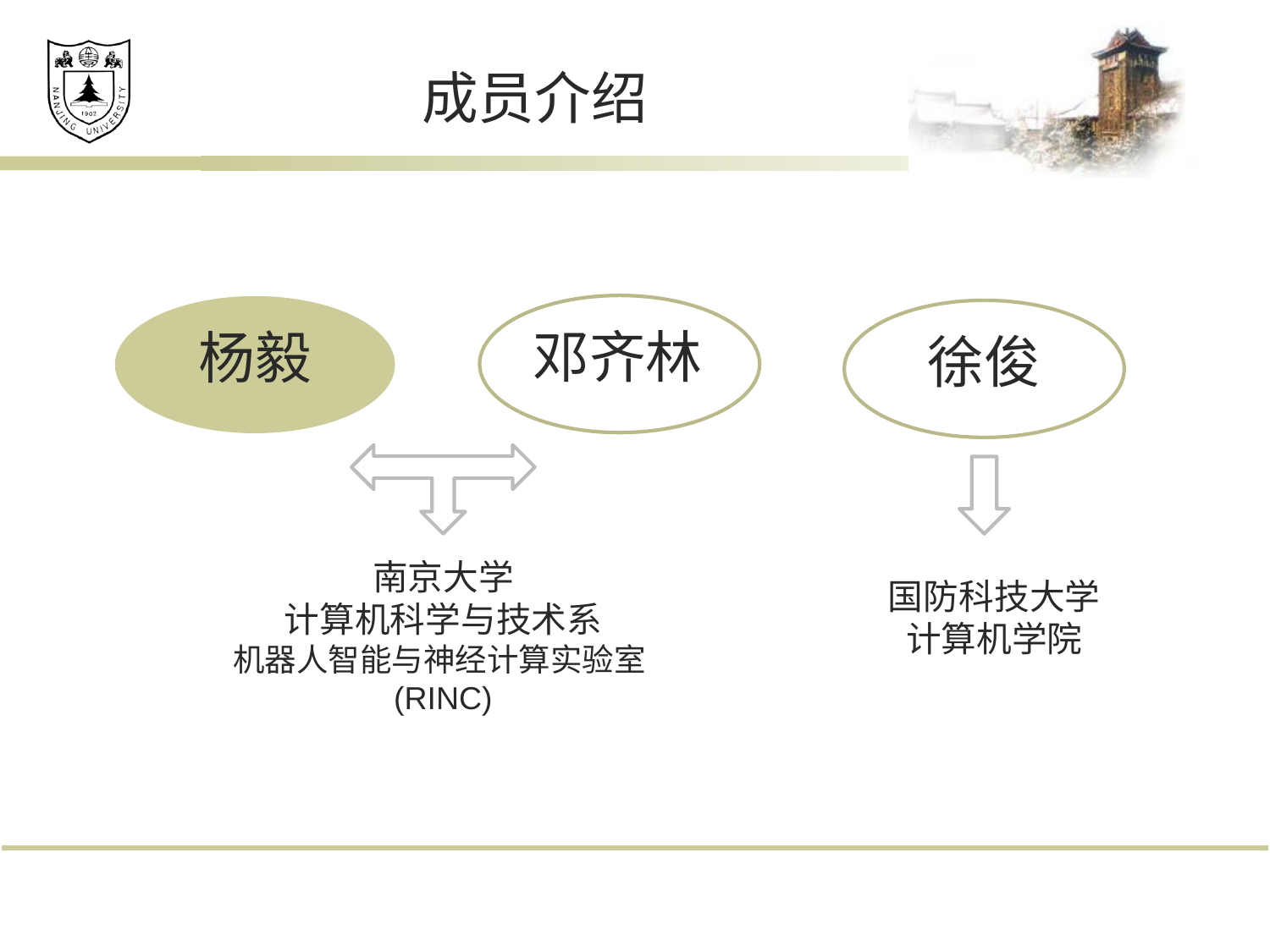

成员介绍
邓齐林
杨毅
徐俊

南京大学
计算机科学与技术系
机器人智能与神经计算实验室(RINC)
国防科技大学
计算机学院